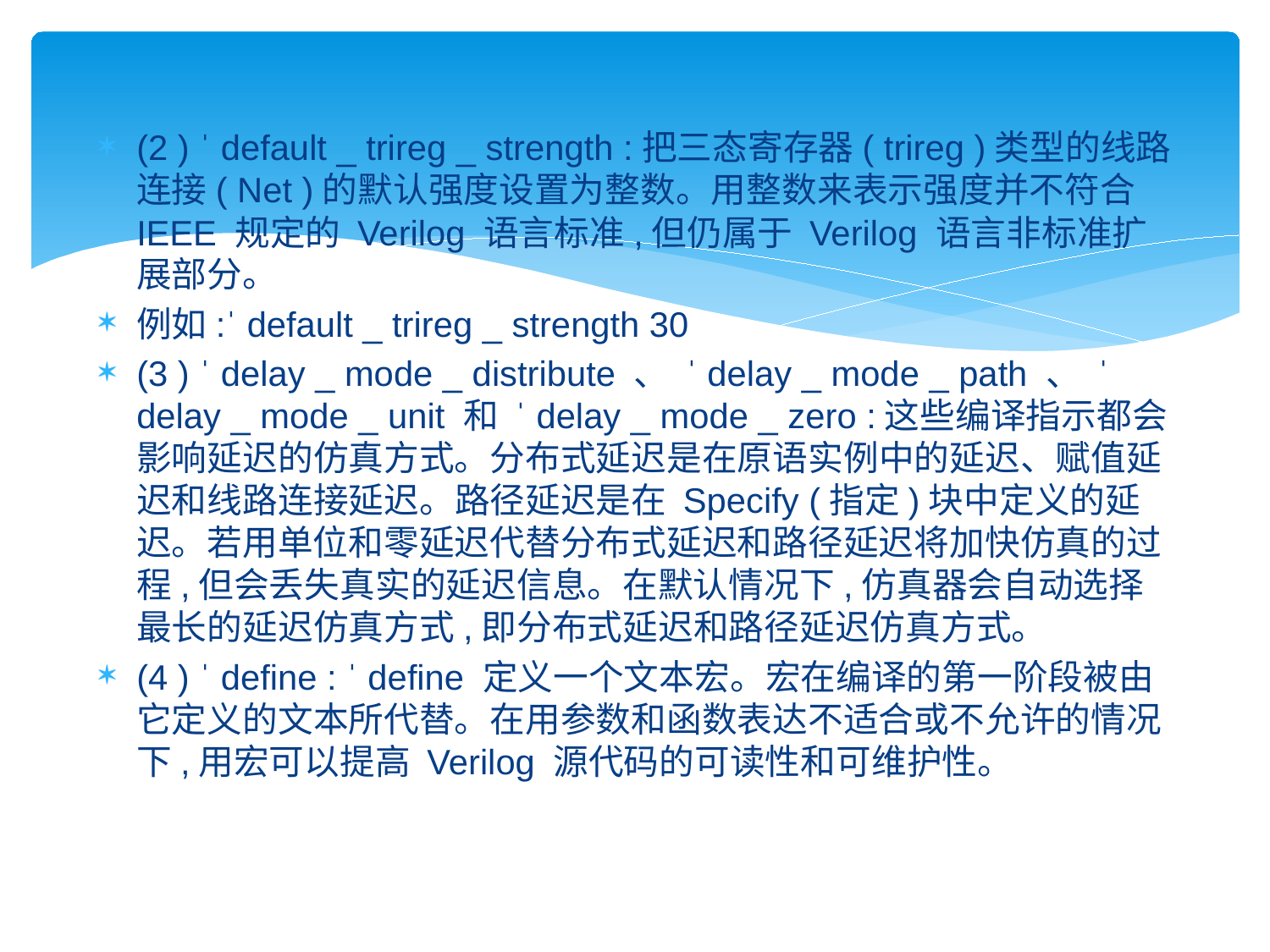

#
(2 ) ˈ default _ trireg _ strength :把三态寄存器( trireg )类型的线路连接( Net )的默认强度设置为整数。用整数来表示强度并不符合 IEEE 规定的 Verilog 语言标准,但仍属于 Verilog 语言非标准扩展部分。
例如:ˈ default _ trireg _ strength 30
(3 ) ˈ delay _ mode _ distribute 、 ˈ delay _ mode _ path 、 ˈ delay _ mode _ unit 和 ˈ delay _ mode _ zero :这些编译指示都会影响延迟的仿真方式。分布式延迟是在原语实例中的延迟、赋值延迟和线路连接延迟。路径延迟是在 Specify (指定)块中定义的延迟。若用单位和零延迟代替分布式延迟和路径延迟将加快仿真的过程,但会丢失真实的延迟信息。在默认情况下,仿真器会自动选择最长的延迟仿真方式,即分布式延迟和路径延迟仿真方式。
(4 ) ˈ define : ˈ define 定义一个文本宏。宏在编译的第一阶段被由它定义的文本所代替。在用参数和函数表达不适合或不允许的情况下,用宏可以提高 Verilog 源代码的可读性和可维护性。